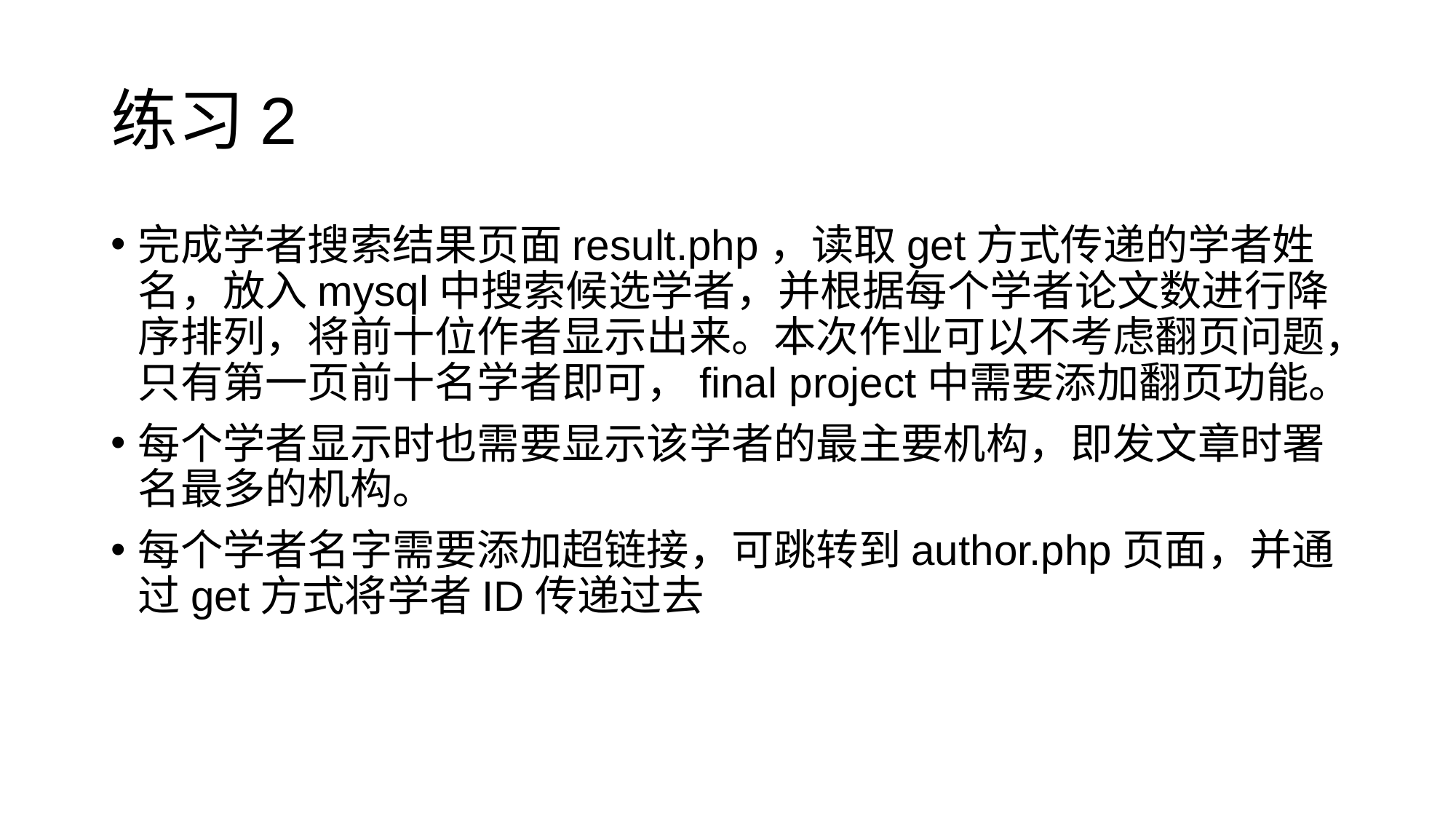

# 练习2
完成学者搜索结果页面result.php，读取get方式传递的学者姓名，放入mysql中搜索候选学者，并根据每个学者论文数进行降序排列，将前十位作者显示出来。本次作业可以不考虑翻页问题，只有第一页前十名学者即可，final project中需要添加翻页功能。
每个学者显示时也需要显示该学者的最主要机构，即发文章时署名最多的机构。
每个学者名字需要添加超链接，可跳转到author.php页面，并通过get方式将学者ID传递过去